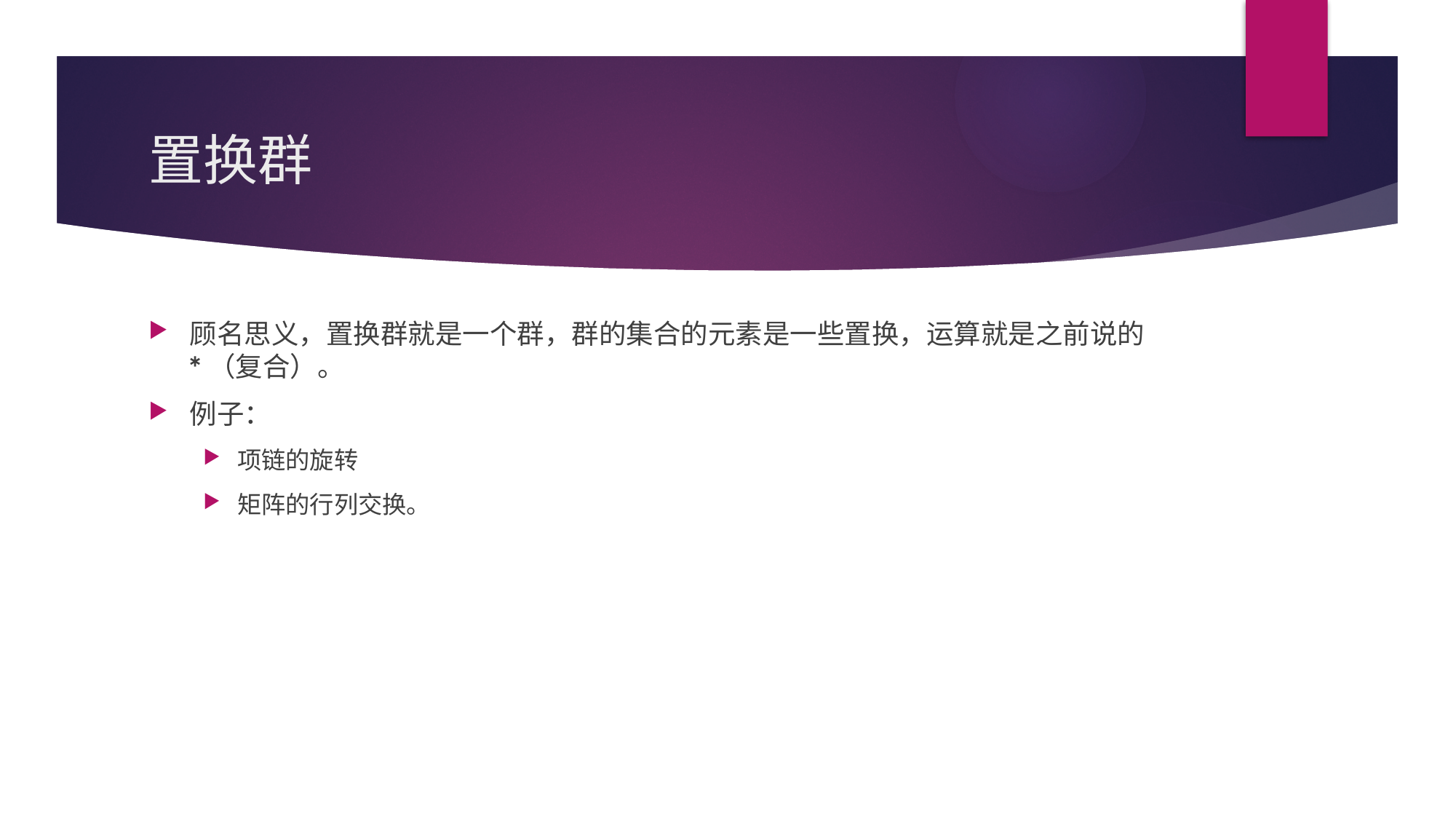

# 置换群
顾名思义，置换群就是一个群，群的集合的元素是一些置换，运算就是之前说的*（复合）。
例子：
项链的旋转
矩阵的行列交换。